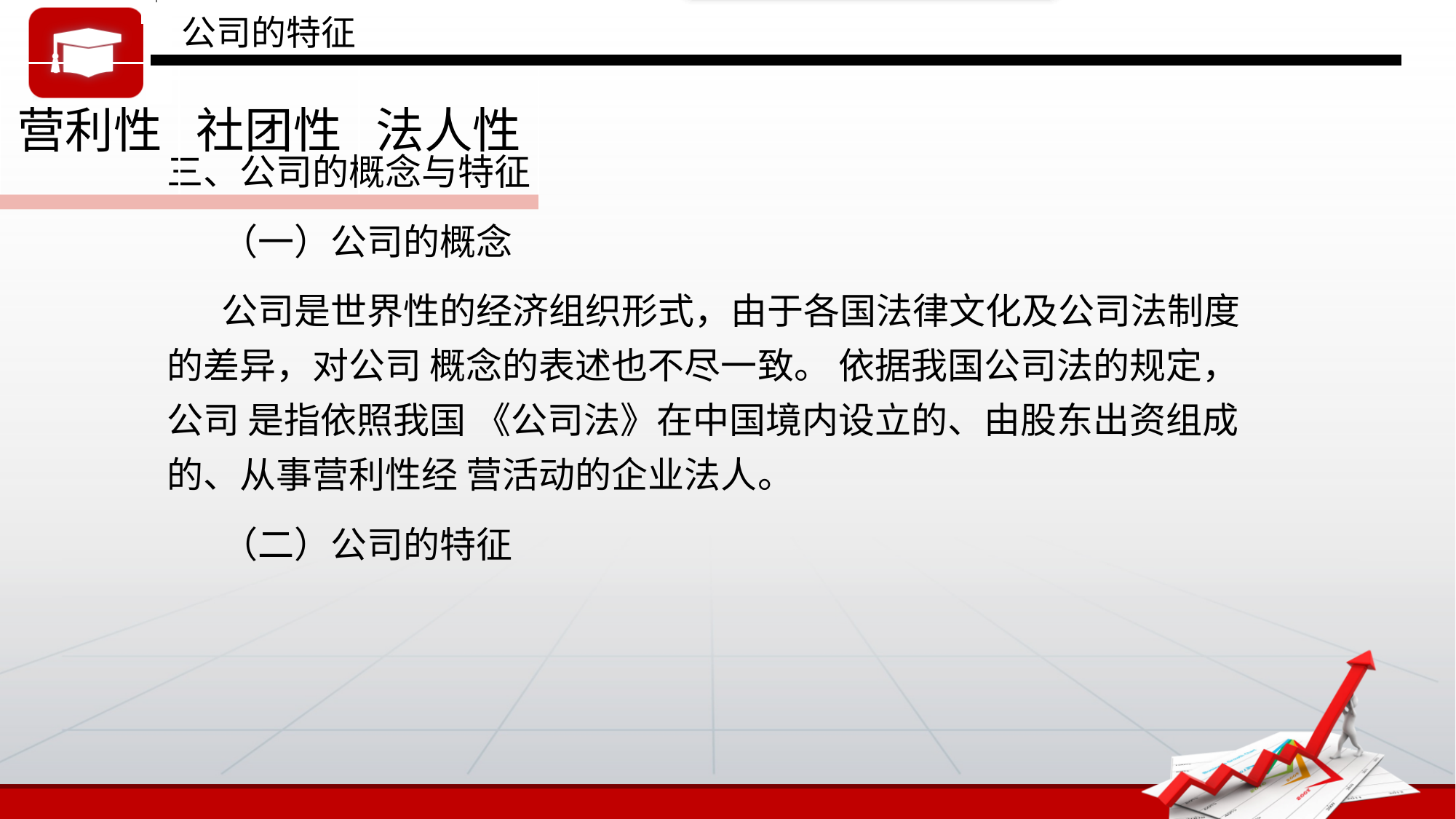

三、公司的概念与特征
（一）公司的概念
公司是世界性的经济组织形式，由于各国法律文化及公司法制度的差异，对公司 概念的表述也不尽一致。 依据我国公司法的规定，公司 是指依照我国 《公司法》在中国境内设立的、由股东出资组成的、从事营利性经 营活动的企业法人。
（二）公司的特征
公司的特征
营利性
社团性
法人性